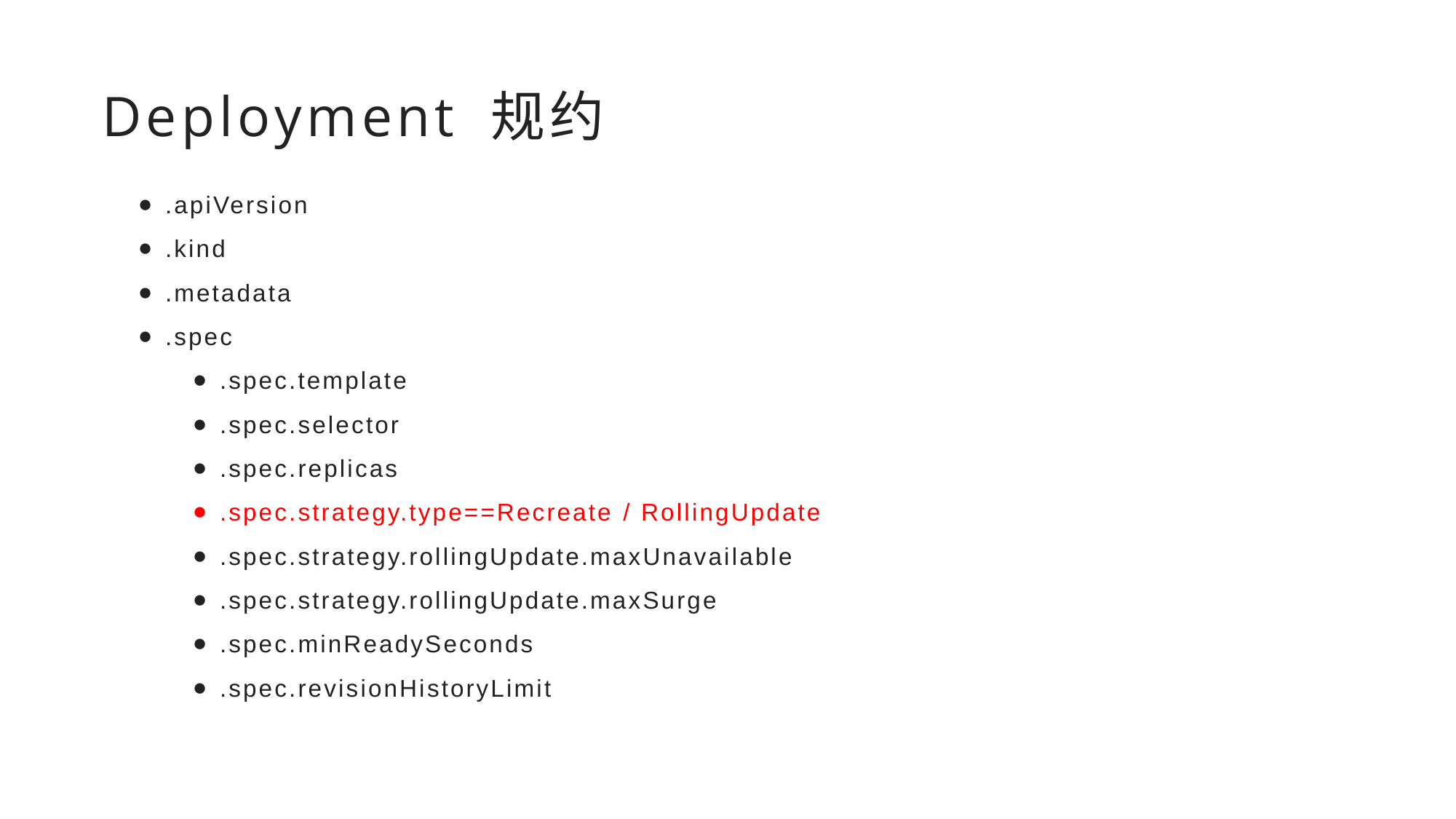

# Deployment 规约
.apiVersion
.kind
.metadata
.spec
.spec.template
.spec.selector
.spec.replicas
.spec.strategy.type==Recreate / RollingUpdate
.spec.strategy.rollingUpdate.maxUnavailable
.spec.strategy.rollingUpdate.maxSurge
.spec.minReadySeconds
.spec.revisionHistoryLimit